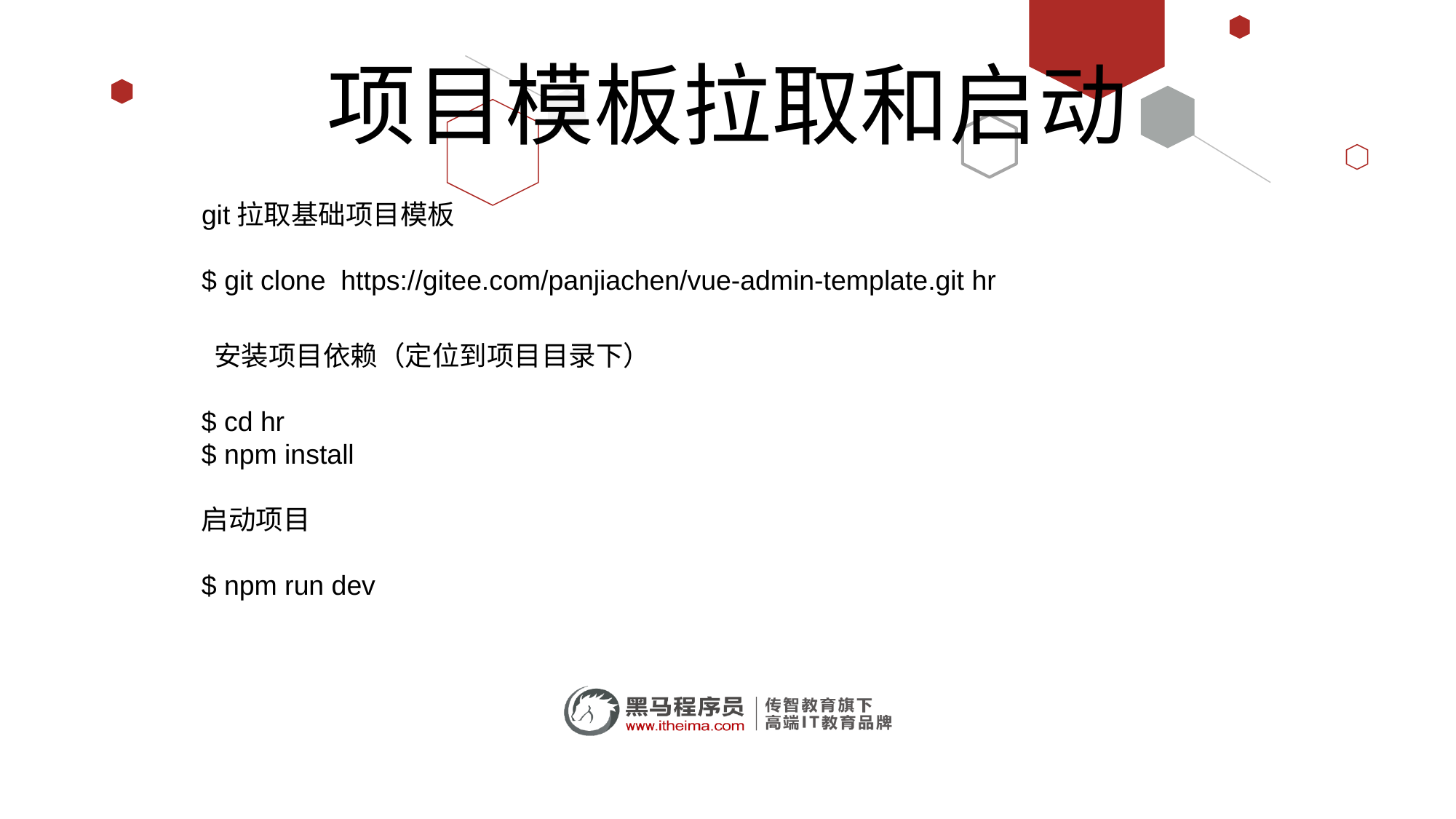

# 项目模板拉取和启动
git拉取基础项目模板

$ git clone  https://gitee.com/panjiachen/vue-admin-template.git hr
 安装项目依赖（定位到项目目录下）

$ cd hr
$ npm install

启动项目

$ npm run dev